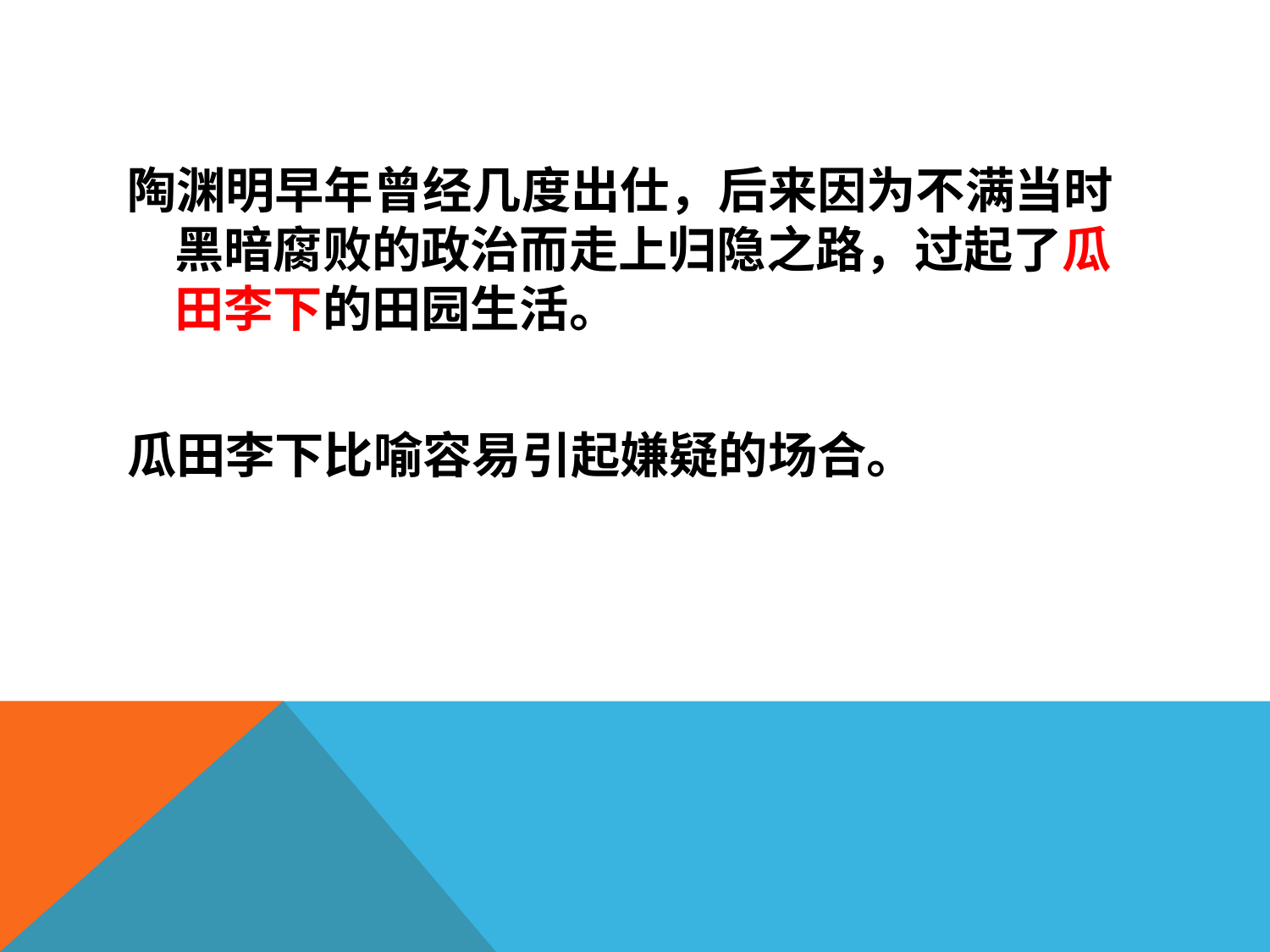

#
陶渊明早年曾经几度出仕，后来因为不满当时黑暗腐败的政治而走上归隐之路，过起了瓜田李下的田园生活。

瓜田李下比喻容易引起嫌疑的场合。